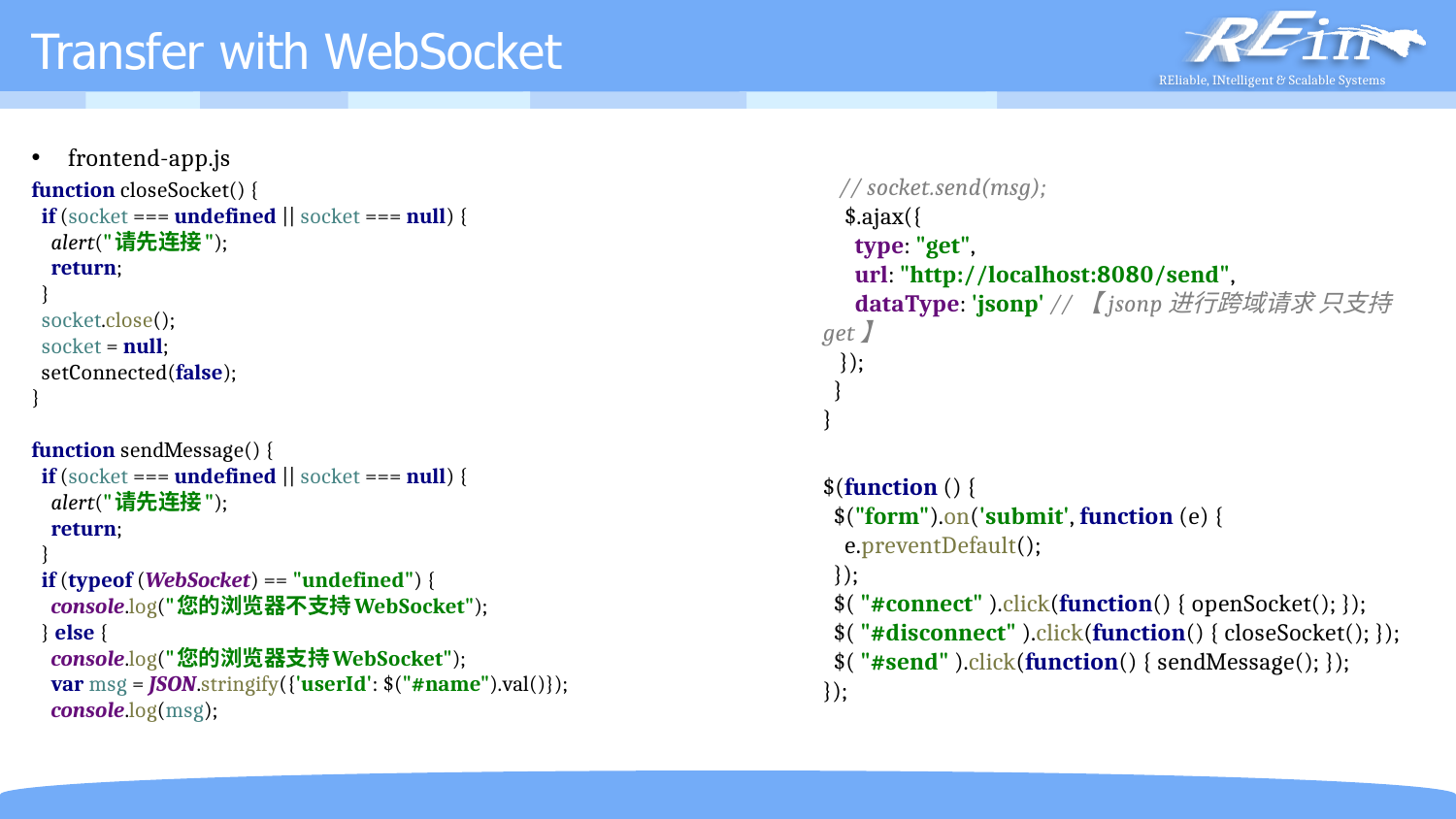

# Transfer with WebSocket
frontend-app.js
function closeSocket() {
  if (socket === undefined || socket === null) {
    alert("请先连接");
    return;
  }
  socket.close();
  socket = null;
  setConnected(false);
}
function sendMessage() {
  if (socket === undefined || socket === null) {
    alert("请先连接");
    return;
  }
  if (typeof (WebSocket) == "undefined") {
    console.log("您的浏览器不支持WebSocket");
  } else {
    console.log("您的浏览器支持WebSocket");
    var msg = JSON.stringify({'userId': $("#name").val()});
    console.log(msg);
   // socket.send(msg);
    $.ajax({
      type: "get",
      url: "http://localhost:8080/send",
      dataType: 'jsonp' //【jsonp进行跨域请求 只支持get】
  });
  }
}

$(function () {
  $("form").on('submit', function (e) {
    e.preventDefault();
  });
  $( "#connect" ).click(function() { openSocket(); });
  $( "#disconnect" ).click(function() { closeSocket(); });
  $( "#send" ).click(function() { sendMessage(); });
});
42